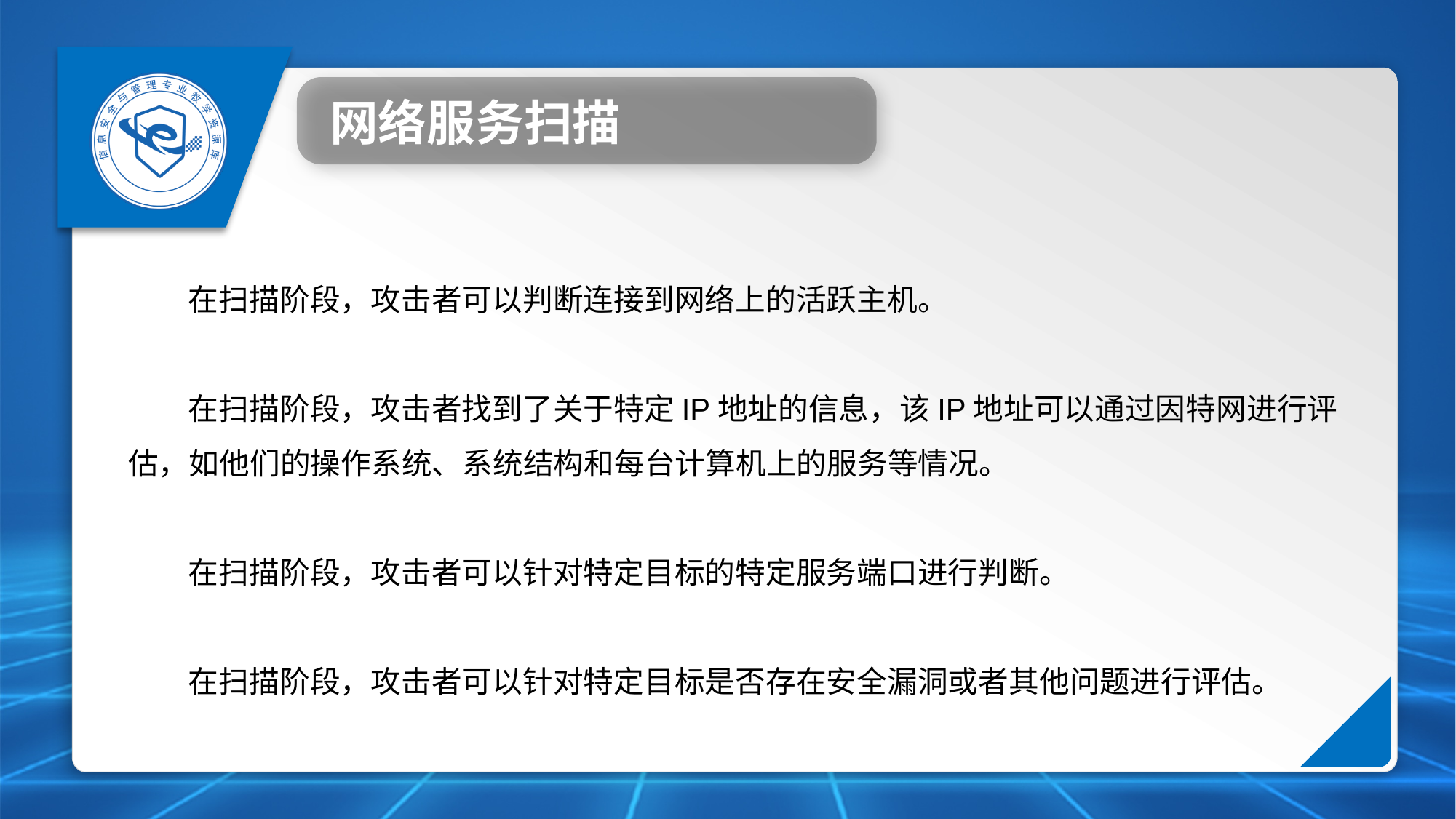

网络服务扫描
在扫描阶段，攻击者可以判断连接到网络上的活跃主机。

在扫描阶段，攻击者找到了关于特定IP地址的信息，该IP地址可以通过因特网进行评估，如他们的操作系统、系统结构和每台计算机上的服务等情况。

在扫描阶段，攻击者可以针对特定目标的特定服务端口进行判断。

在扫描阶段，攻击者可以针对特定目标是否存在安全漏洞或者其他问题进行评估。